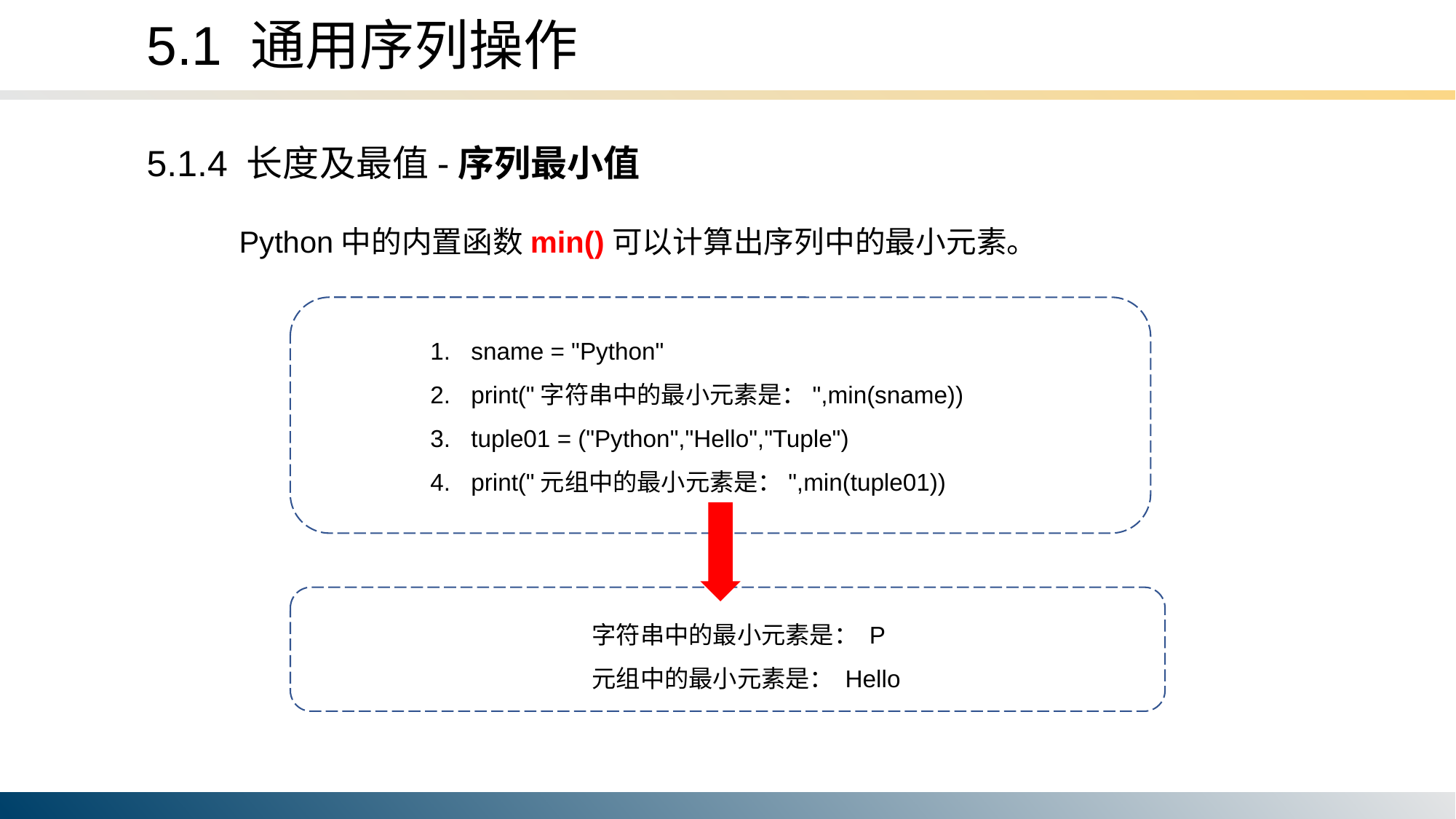

5.1 通用序列操作
5.1.4 长度及最值-序列最小值
Python中的内置函数min()可以计算出序列中的最小元素。

sname = "Python"
print("字符串中的最小元素是：",min(sname))
tuple01 = ("Python","Hello","Tuple")
print("元组中的最小元素是：",min(tuple01))

字符串中的最小元素是： P
元组中的最小元素是： Hello